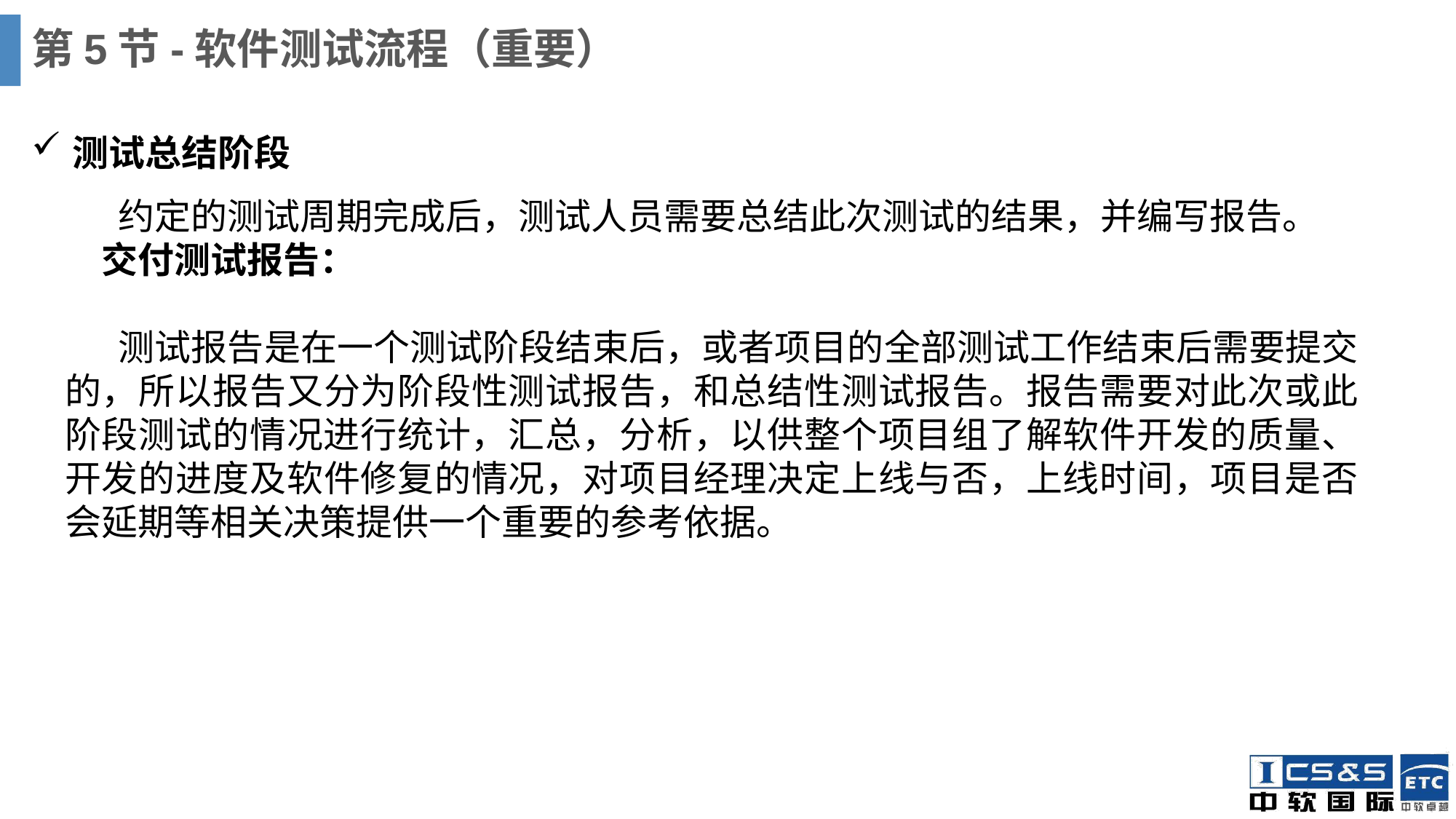

# 第5节-软件测试流程（重要）
测试总结阶段
 约定的测试周期完成后，测试人员需要总结此次测试的结果，并编写报告。
交付测试报告：

 测试报告是在一个测试阶段结束后，或者项目的全部测试工作结束后需要提交的，所以报告又分为阶段性测试报告，和总结性测试报告。报告需要对此次或此阶段测试的情况进行统计，汇总，分析，以供整个项目组了解软件开发的质量、开发的进度及软件修复的情况，对项目经理决定上线与否，上线时间，项目是否会延期等相关决策提供一个重要的参考依据。